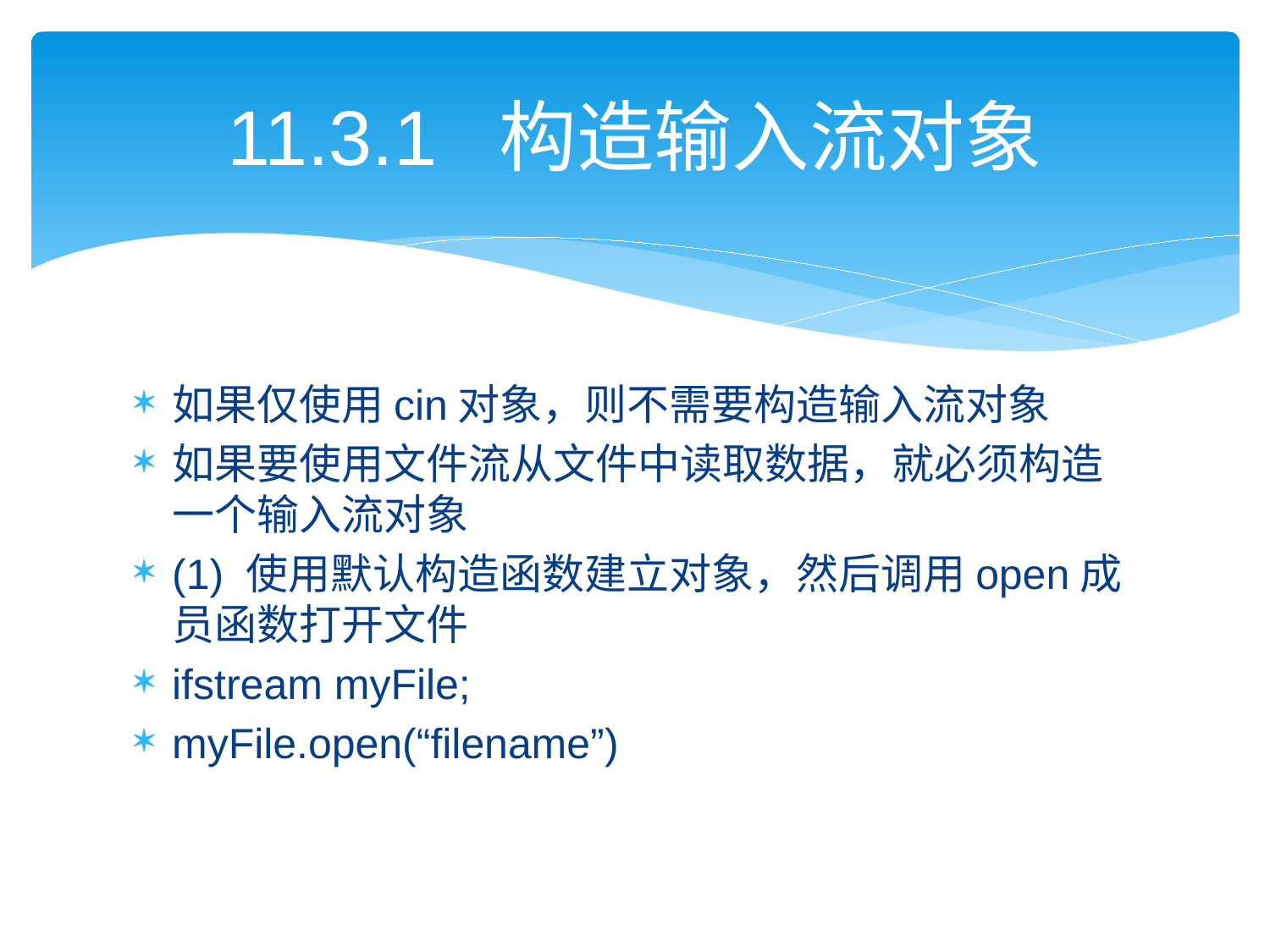

# 11.3.1  构造输入流对象
如果仅使用cin对象，则不需要构造输入流对象
如果要使用文件流从文件中读取数据，就必须构造一个输入流对象
(1) 使用默认构造函数建立对象，然后调用open成员函数打开文件
ifstream myFile;
myFile.open(“filename”)